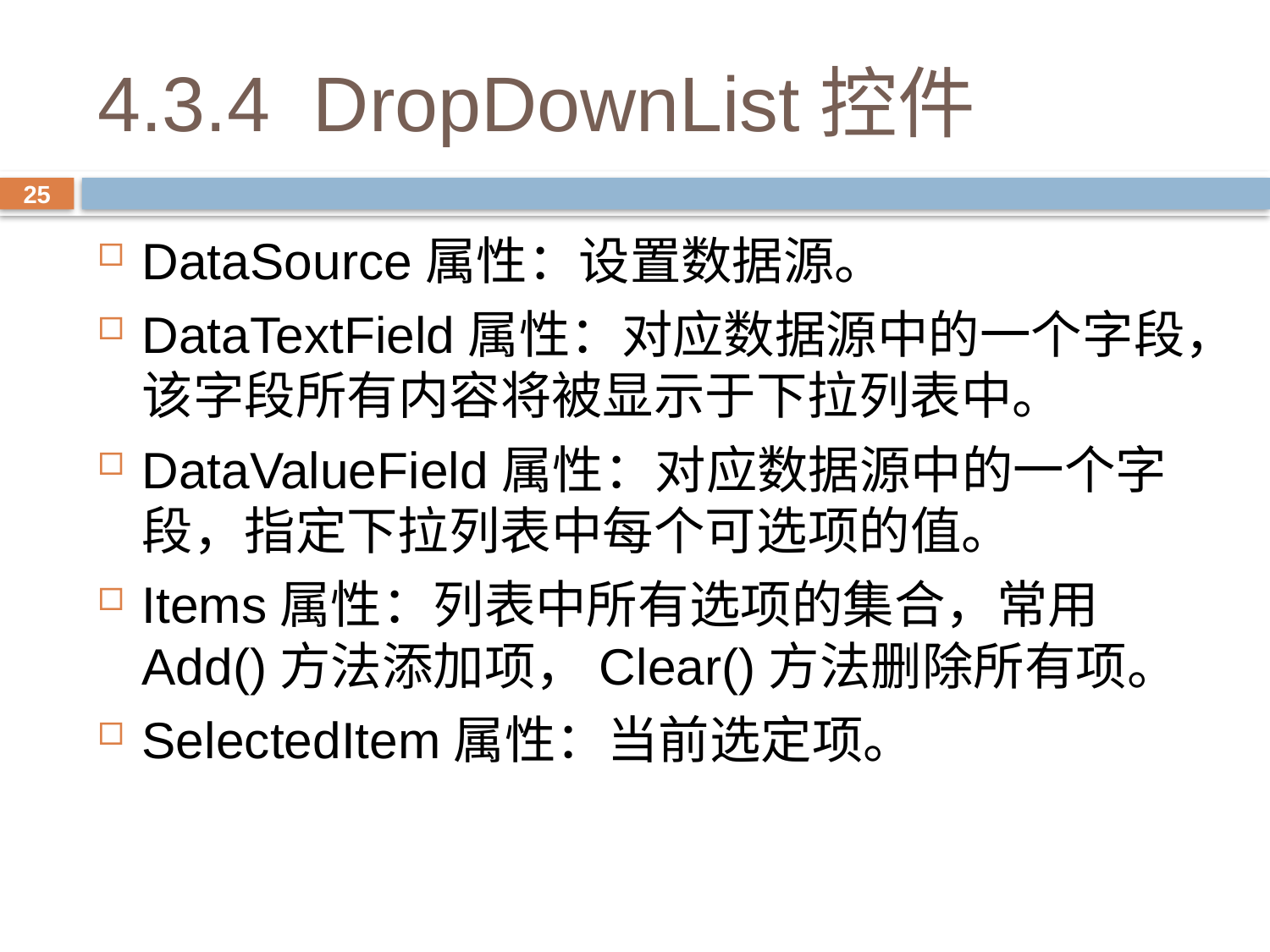

# 4.3.4  DropDownList控件
25
DataSource属性：设置数据源。
DataTextField属性：对应数据源中的一个字段，该字段所有内容将被显示于下拉列表中。
DataValueField属性：对应数据源中的一个字段，指定下拉列表中每个可选项的值。
Items属性：列表中所有选项的集合，常用Add()方法添加项，Clear()方法删除所有项。
SelectedItem属性：当前选定项。